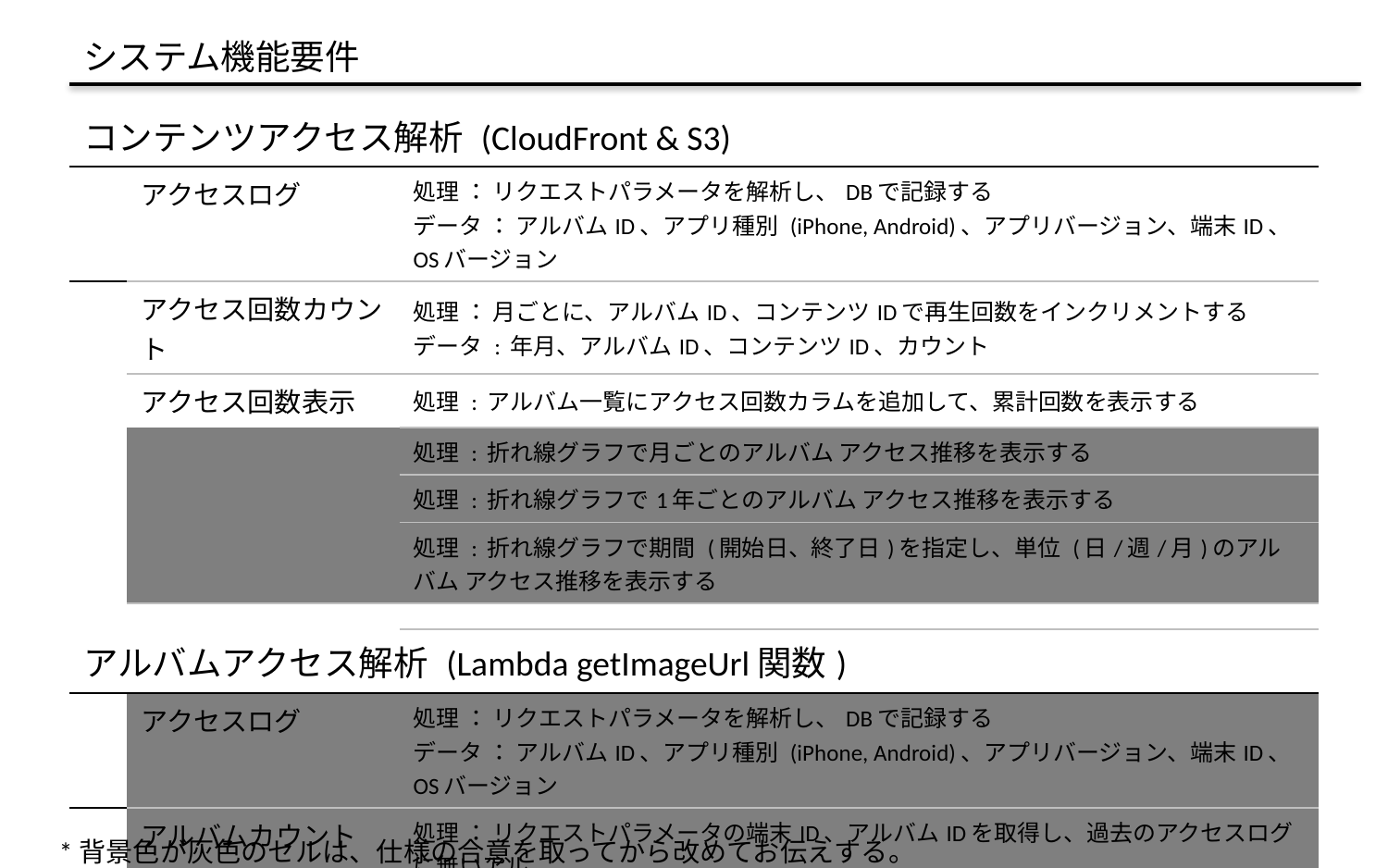

# システム機能要件
| コンテンツアクセス解析 (CloudFront & S3) |  |  |
| --- | --- | --- |
|  | アクセスログ | 処理 ： リクエストパラメータを解析し、DBで記録する データ ： アルバムID、アプリ種別 (iPhone, Android)、アプリバージョン、端末ID、OSバージョン |
|  | アクセス回数カウント | 処理 ： 月ごとに、アルバムID、コンテンツIDで再生回数をインクリメントする データ : 年月、アルバムID、コンテンツID、カウント |
|  | アクセス回数表示 | 処理 : アルバム一覧にアクセス回数カラムを追加して、累計回数を表示する |
|  |  | 処理 : 折れ線グラフで月ごとのアルバム アクセス推移を表示する |
|  |  | 処理 : 折れ線グラフで1年ごとのアルバム アクセス推移を表示する |
|  |  | 処理 : 折れ線グラフで期間 (開始日、終了日)を指定し、単位 (日/週/月)のアルバム アクセス推移を表示する |
|  |  |  |
| アルバムアクセス解析 (Lambda getImageUrl関数) |  |  |
|  | アクセスログ | 処理 ： リクエストパラメータを解析し、DBで記録する データ ： アルバムID、アプリ種別 (iPhone, Android)、アプリバージョン、端末ID、OSバージョン |
|  | アルバムカウント | 処理 ： リクエストパラメータの端末ID、アルバムIDを取得し、過去のアクセスログに無いアル バムIDの場合にアクセスしたことのあるアルバムIDをインクリメントする (タイミングは アクセスログ記録と同時) データ : 端末ID、アルバムID、カウント |
|  | アクセス回数表示 | 処理 : 端末一覧表示 |
*背景色が灰色のセルは、仕様の合意を取ってから改めてお伝えする。